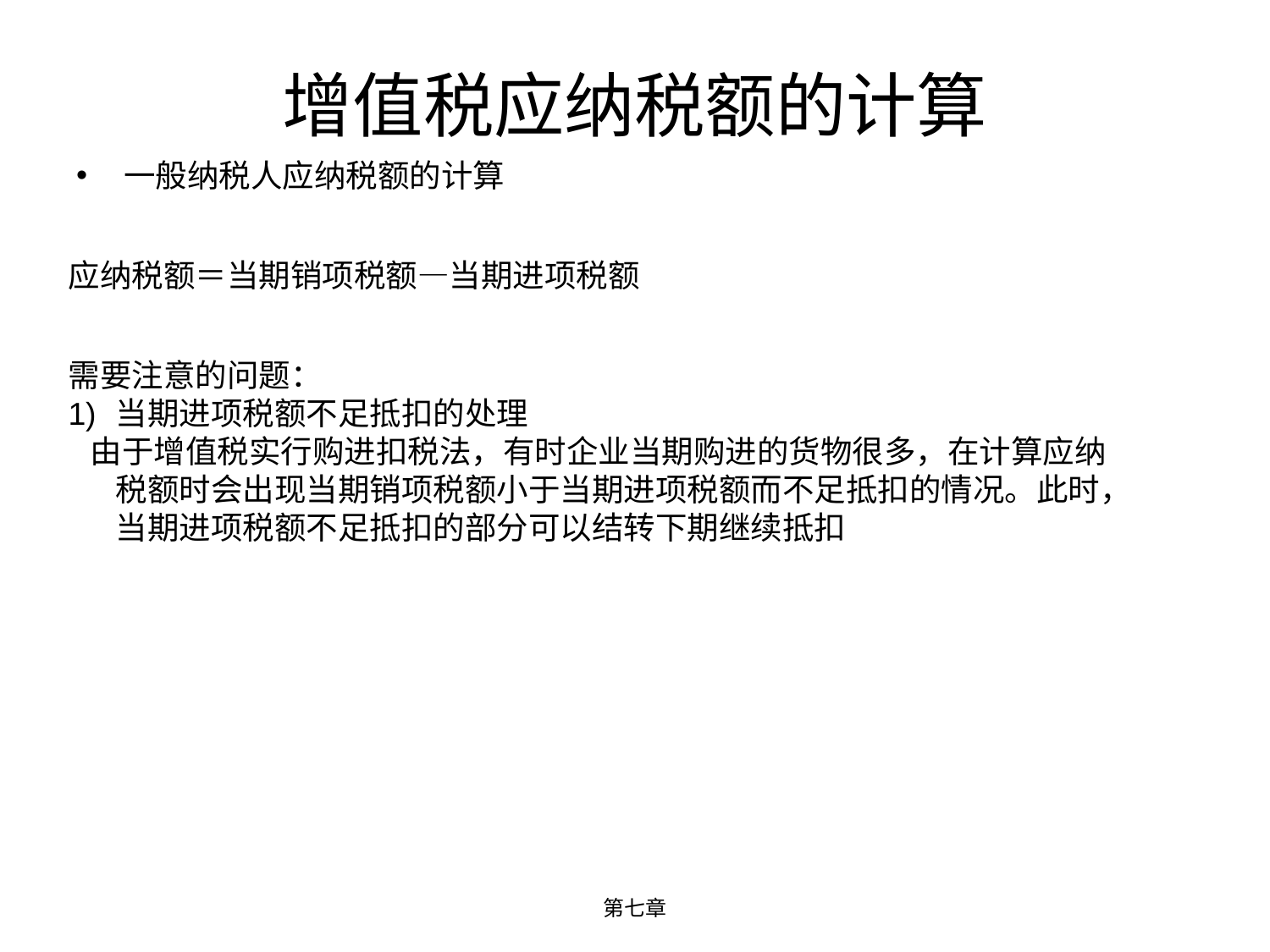

# 增值税应纳税额的计算
一般纳税人应纳税额的计算
应纳税额＝当期销项税额—当期进项税额
需要注意的问题：
当期进项税额不足抵扣的处理
  由于增值税实行购进扣税法，有时企业当期购进的货物很多，在计算应纳税额时会出现当期销项税额小于当期进项税额而不足抵扣的情况。此时，当期进项税额不足抵扣的部分可以结转下期继续抵扣

第七章
75